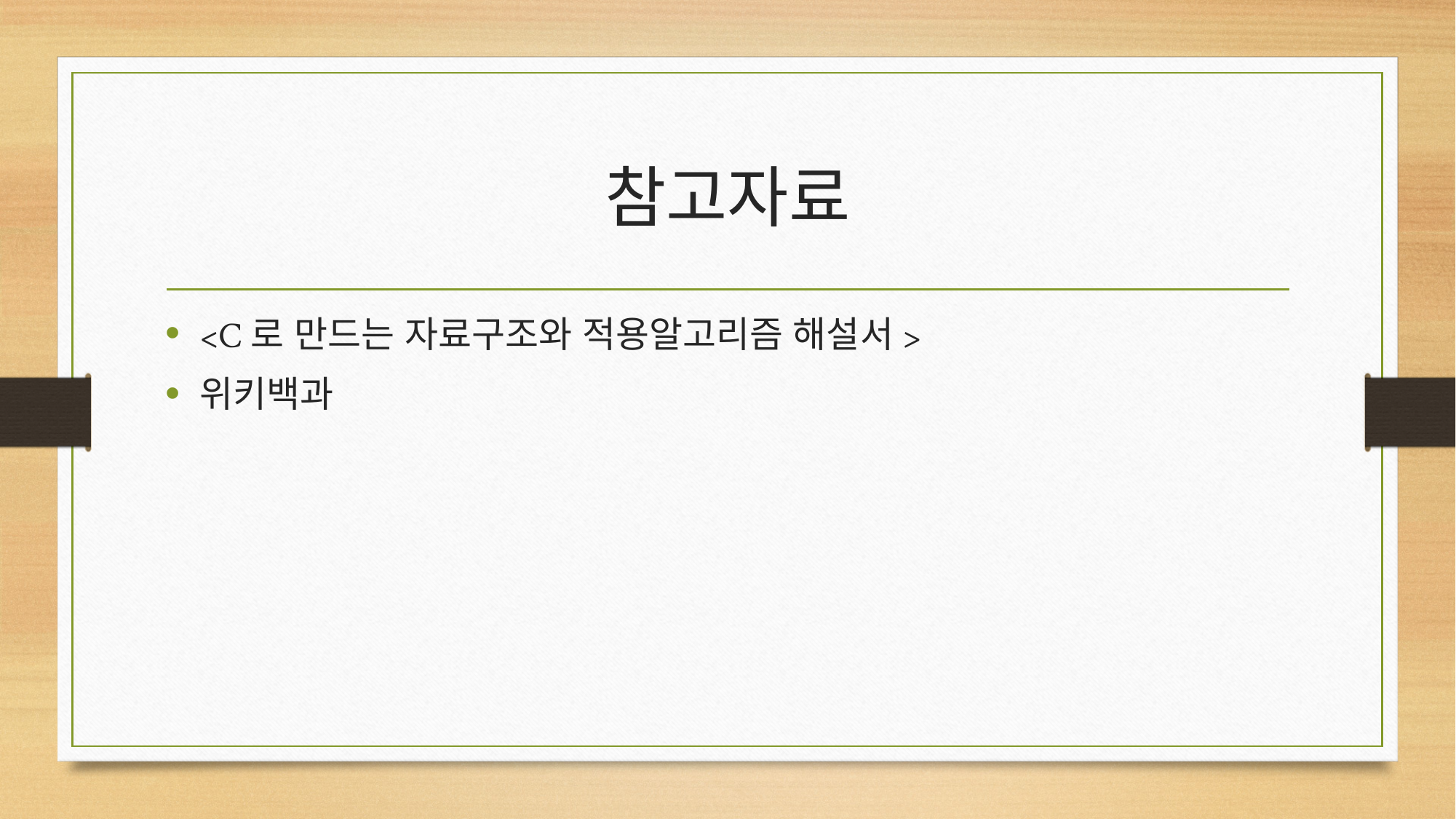

# 참고자료
<C로 만드는 자료구조와 적용알고리즘 해설서>
위키백과